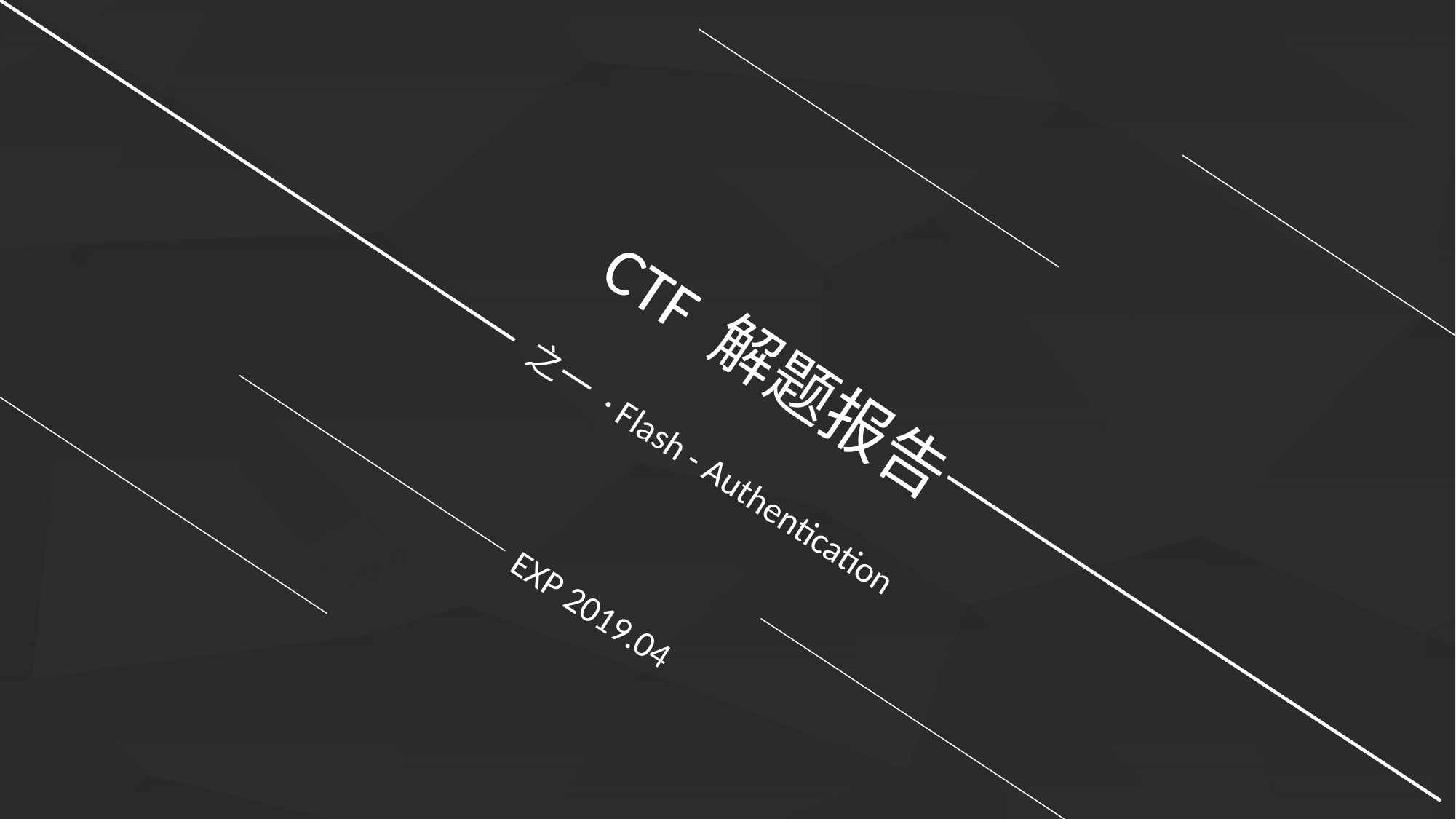

CTF 解题报告
之一 · Flash - Authentication
EXP 2019.04